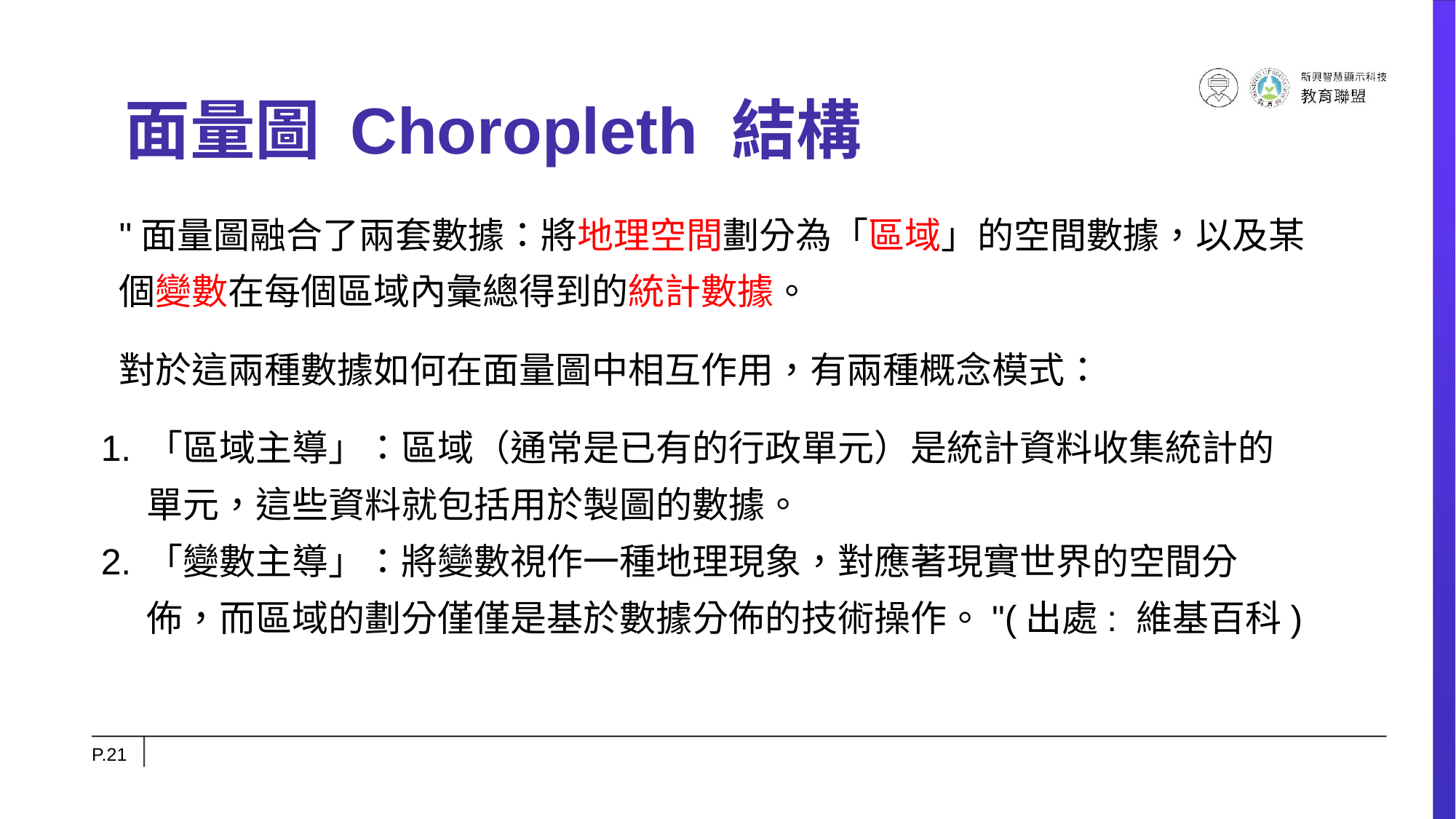

# 面量圖 Choropleth 結構
"面量圖融合了兩套數據：將地理空間劃分為「區域」的空間數據，以及某個變數在每個區域內彙總得到的統計數據。
對於這兩種數據如何在面量圖中相互作用，有兩種概念模式：
「區域主導」：區域（通常是已有的行政單元）是統計資料收集統計的單元，這些資料就包括用於製圖的數據。
「變數主導」：將變數視作一種地理現象，對應著現實世界的空間分佈，而區域的劃分僅僅是基於數據分佈的技術操作。"(出處: 維基百科)

P.21